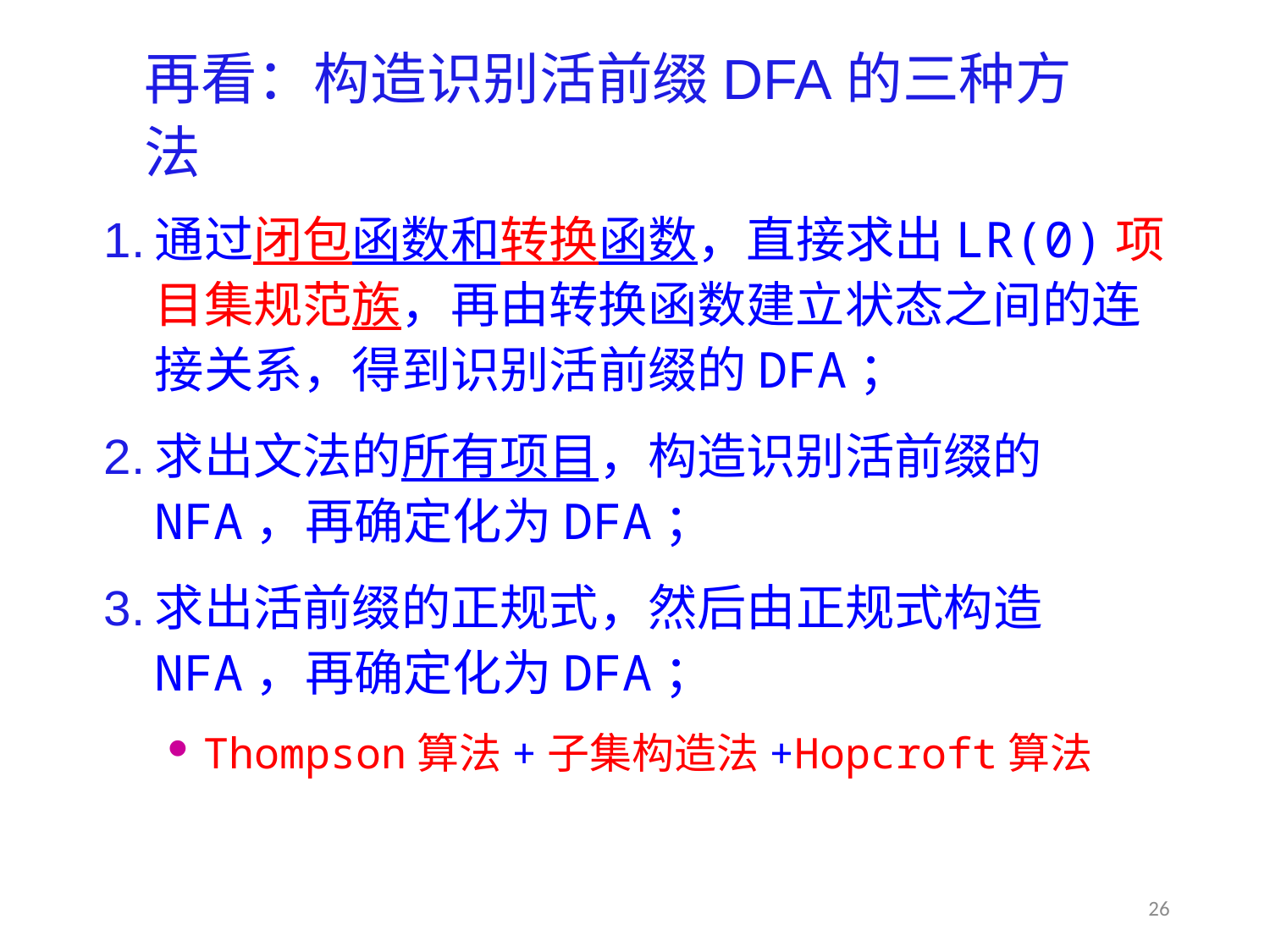

# 再看：构造识别活前缀DFA的三种方法
通过闭包函数和转换函数，直接求出LR(0)项目集规范族，再由转换函数建立状态之间的连接关系，得到识别活前缀的DFA；
求出文法的所有项目，构造识别活前缀的NFA，再确定化为DFA；
求出活前缀的正规式，然后由正规式构造NFA，再确定化为DFA；
Thompson算法+子集构造法+Hopcroft算法
26